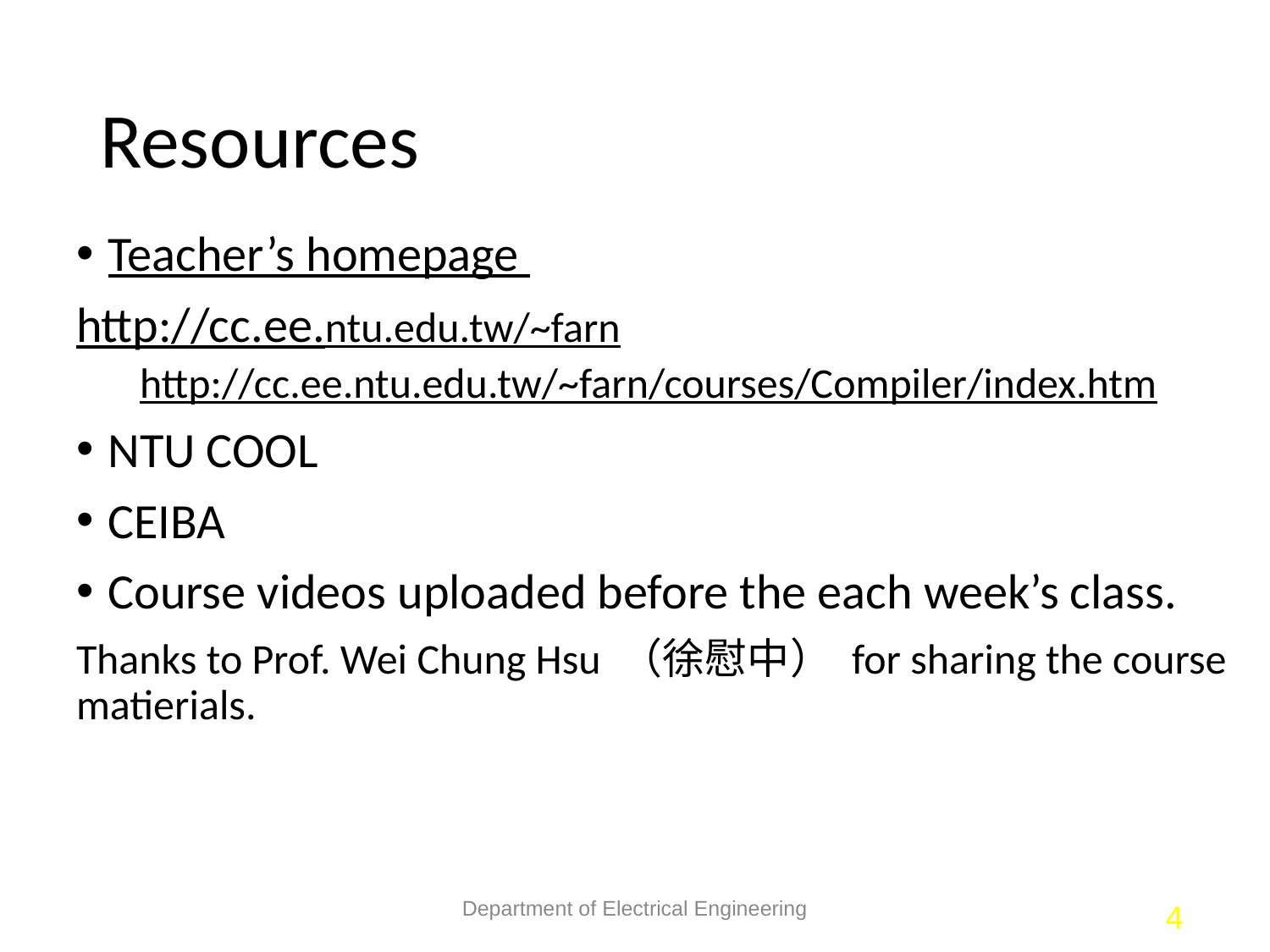

# Resources
Teacher’s homepage
http://cc.ee.ntu.edu.tw/~farn
http://cc.ee.ntu.edu.tw/~farn/courses/Compiler/index.htm
NTU COOL
CEIBA
Course videos uploaded before the each week’s class.
Thanks to Prof. Wei Chung Hsu （徐慰中） for sharing the course matierials.
Department of Electrical Engineering
4